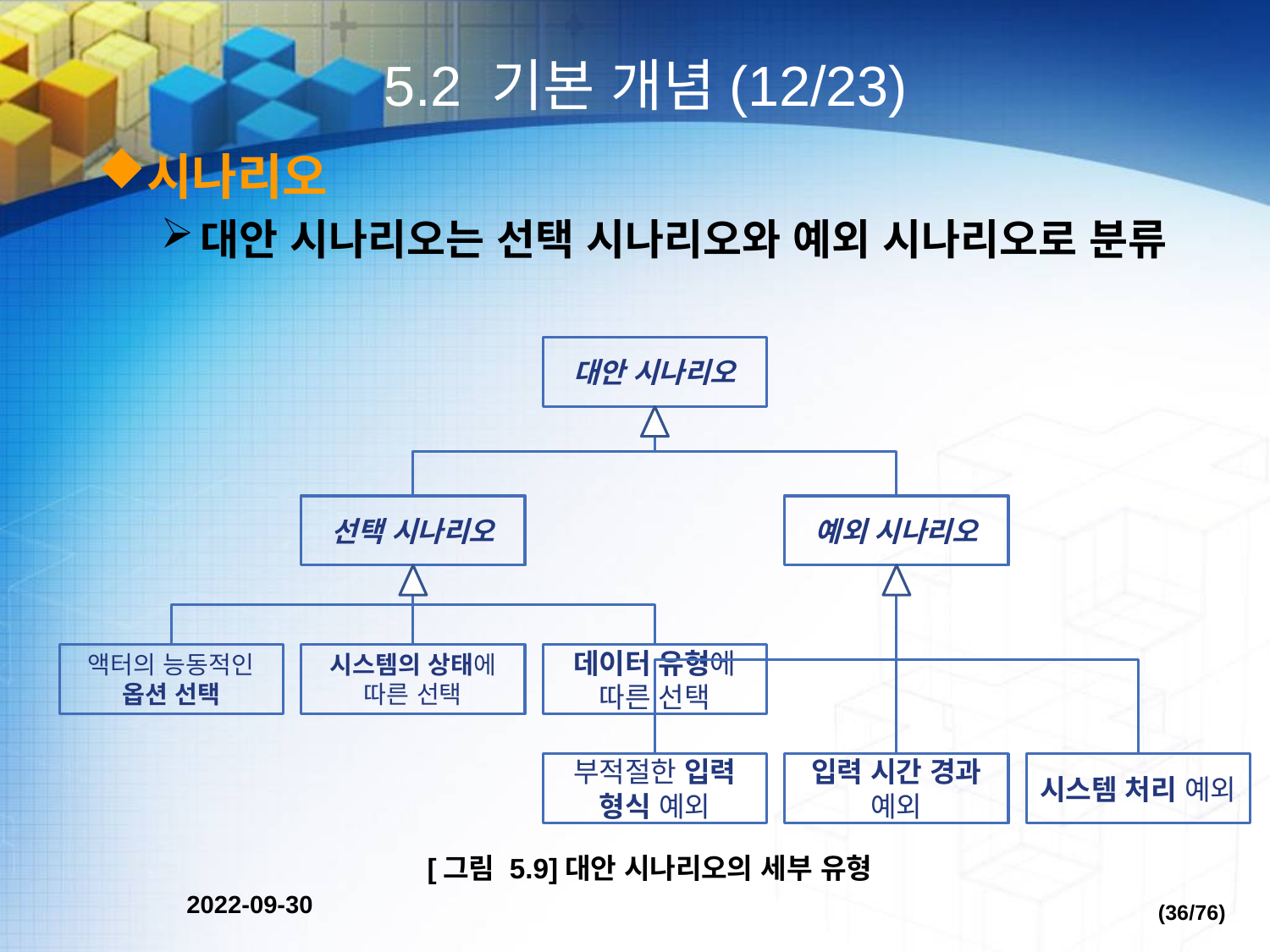

# 5.2 기본 개념(12/23)
시나리오
대안 시나리오는 선택 시나리오와 예외 시나리오로 분류
대안 시나리오

선택 시나리오
예외 시나리오

액터의 능동적인 옵션 선택
시스템의 상태에 따른 선택
데이터 유형에 따른 선택
부적절한 입력 형식 예외
입력 시간 경과 예외
시스템 처리 예외
[그림 5.9]대안 시나리오의 세부 유형
(36/76)
2022-09-30